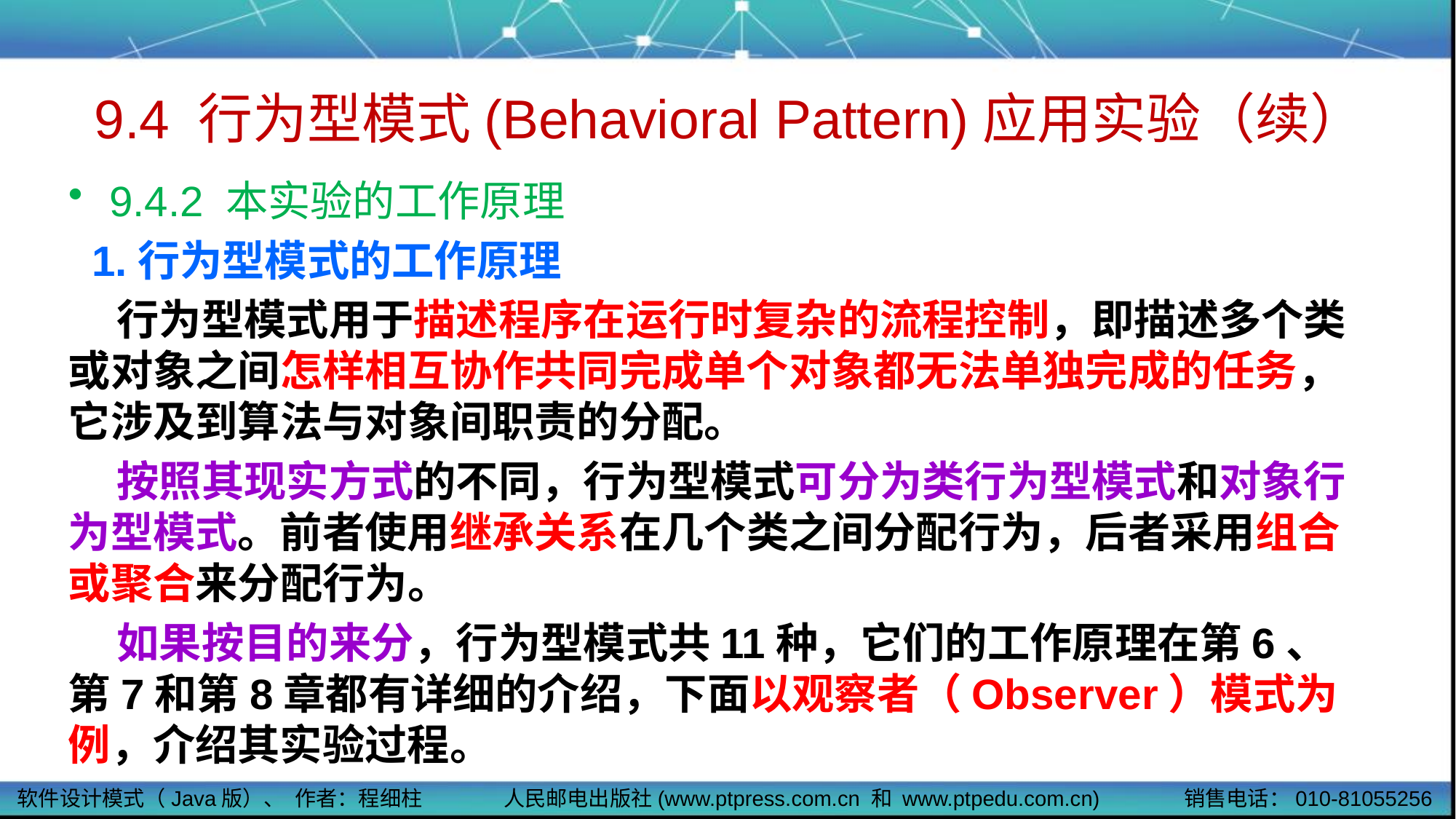

# 9.4 行为型模式(Behavioral Pattern)应用实验（续）
9.4.2 本实验的工作原理
  1.行为型模式的工作原理
    行为型模式用于描述程序在运行时复杂的流程控制，即描述多个类或对象之间怎样相互协作共同完成单个对象都无法单独完成的任务，它涉及到算法与对象间职责的分配。
    按照其现实方式的不同，行为型模式可分为类行为型模式和对象行为型模式。前者使用继承关系在几个类之间分配行为，后者采用组合或聚合来分配行为。
    如果按目的来分，行为型模式共11种，它们的工作原理在第6、第7和第8章都有详细的介绍，下面以观察者（Observer）模式为例，介绍其实验过程。

软件设计模式（Java版）、  作者：程细柱
人民邮电出版社(www.ptpress.com.cn 和 www.ptpedu.com.cn)
销售电话：010-81055256